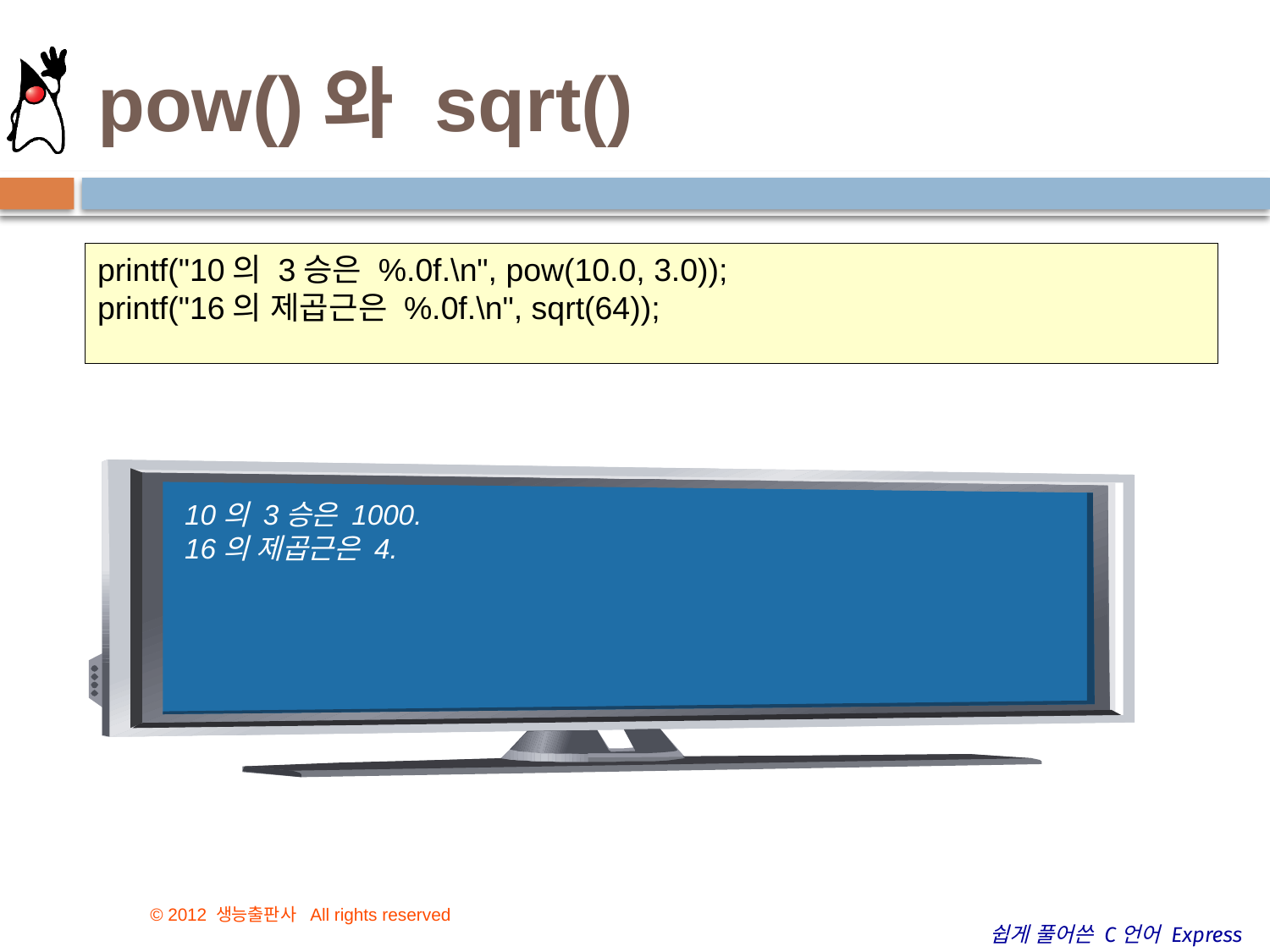

# pow()와 sqrt()
printf("10의 3승은 %.0f.\n", pow(10.0, 3.0));
printf("16의 제곱근은 %.0f.\n", sqrt(64));

10의 3승은 1000.
16의 제곱근은 4.